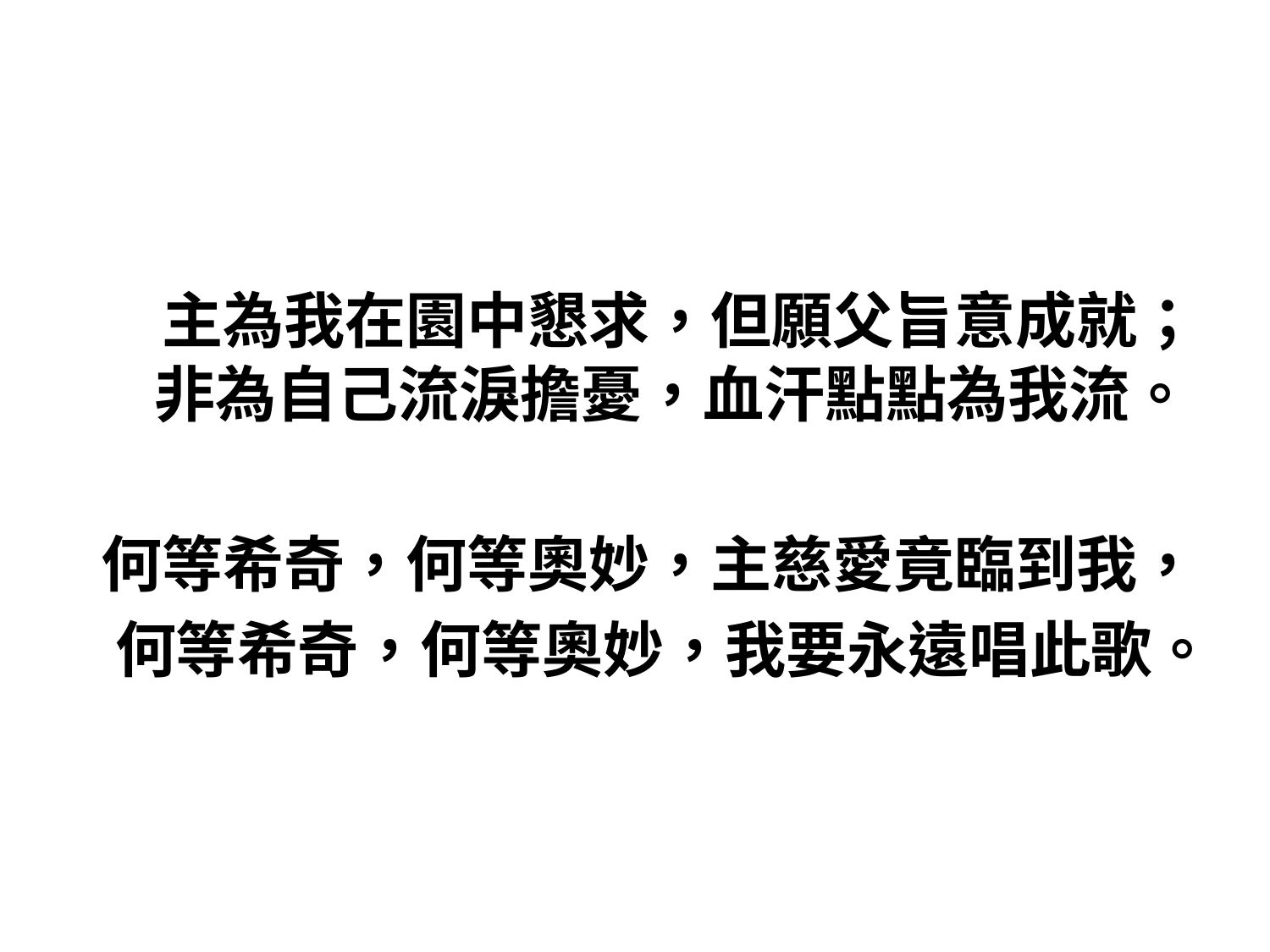

#
    主為我在園中懇求，但願父旨意成就；
非為自己流淚擔憂，血汗點點為我流。

何等希奇，何等奧妙，主慈愛竟臨到我，
 何等希奇，何等奧妙，我要永遠唱此歌。